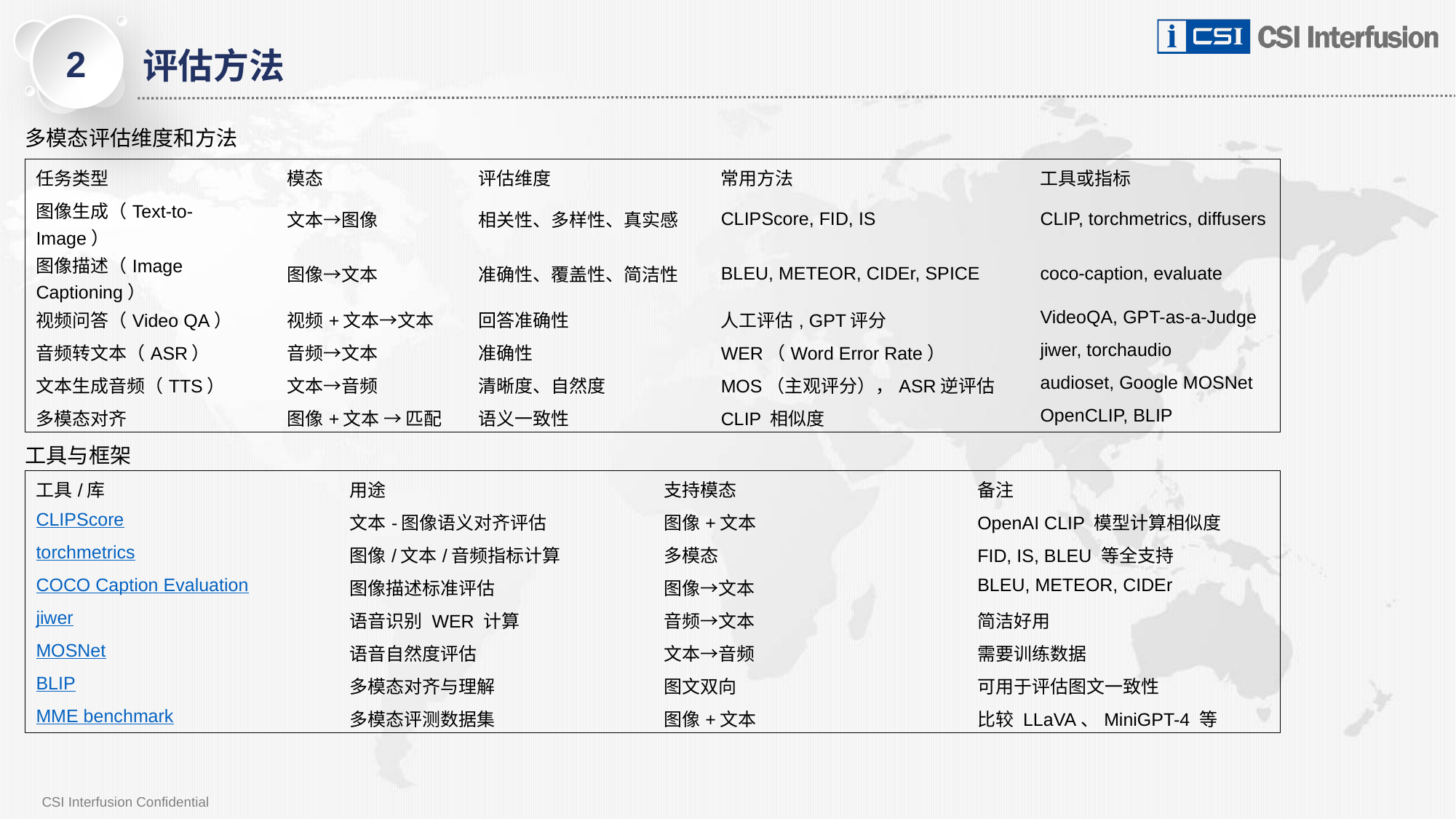

2

评估方法​
多模态评估维度和方法
| 任务类型 | 模态 | 评估维度 | 常用方法 | 工具或指标 |
| --- | --- | --- | --- | --- |
| 图像生成（Text-to-Image） | 文本→图像 | 相关性、多样性、真实感 | CLIPScore, FID, IS | CLIP, torchmetrics, diffusers |
| 图像描述（Image Captioning） | 图像→文本 | 准确性、覆盖性、简洁性 | BLEU, METEOR, CIDEr, SPICE | coco-caption, evaluate |
| 视频问答（Video QA） | 视频+文本→文本 | 回答准确性 | 人工评估, GPT评分 | VideoQA, GPT-as-a-Judge |
| 音频转文本（ASR） | 音频→文本 | 准确性 | WER（Word Error Rate） | jiwer, torchaudio |
| 文本生成音频（TTS） | 文本→音频 | 清晰度、自然度 | MOS（主观评分），ASR逆评估 | audioset, Google MOSNet |
| 多模态对齐 | 图像+文本 → 匹配 | 语义一致性 | CLIP 相似度 | OpenCLIP, BLIP |
工具与框架
| 工具/库 | 用途 | 支持模态 | 备注 |
| --- | --- | --- | --- |
| CLIPScore | 文本-图像语义对齐评估 | 图像+文本 | OpenAI CLIP 模型计算相似度 |
| torchmetrics | 图像/文本/音频指标计算 | 多模态 | FID, IS, BLEU 等全支持 |
| COCO Caption Evaluation | 图像描述标准评估 | 图像→文本 | BLEU, METEOR, CIDEr |
| jiwer | 语音识别 WER 计算 | 音频→文本 | 简洁好用 |
| MOSNet | 语音自然度评估 | 文本→音频 | 需要训练数据 |
| BLIP | 多模态对齐与理解 | 图文双向 | 可用于评估图文一致性 |
| MME benchmark | 多模态评测数据集 | 图像+文本 | 比较 LLaVA、MiniGPT-4 等 |